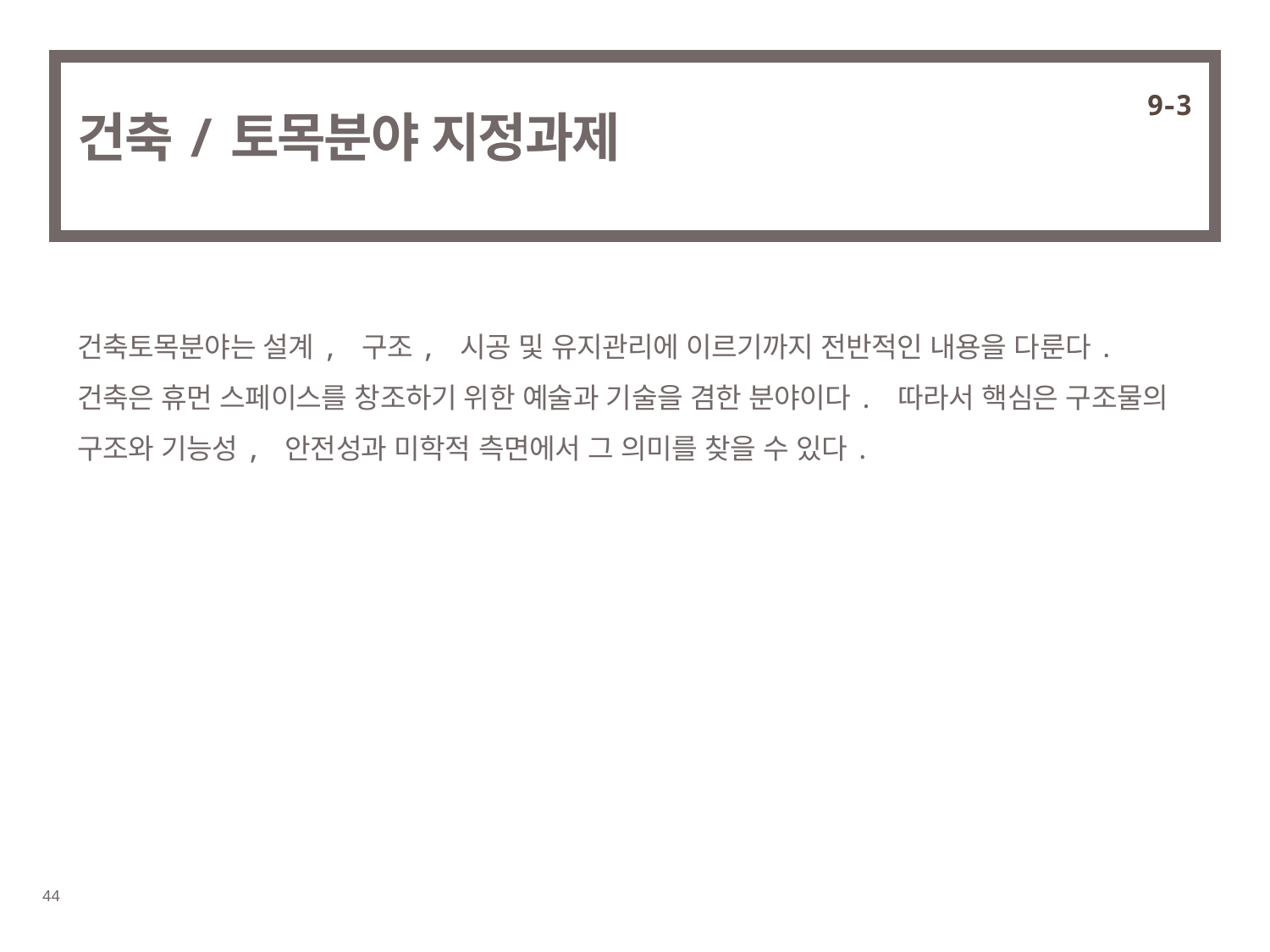

9-3

# 건축/토목분야 지정과제
건축토목분야는 설계, 구조, 시공 및 유지관리에 이르기까지 전반적인 내용을 다룬다. 건축은 휴먼 스페이스를 창조하기 위한 예술과 기술을 겸한 분야이다. 따라서 핵심은 구조물의 구조와 기능성, 안전성과 미학적 측면에서 그 의미를 찾을 수 있다.